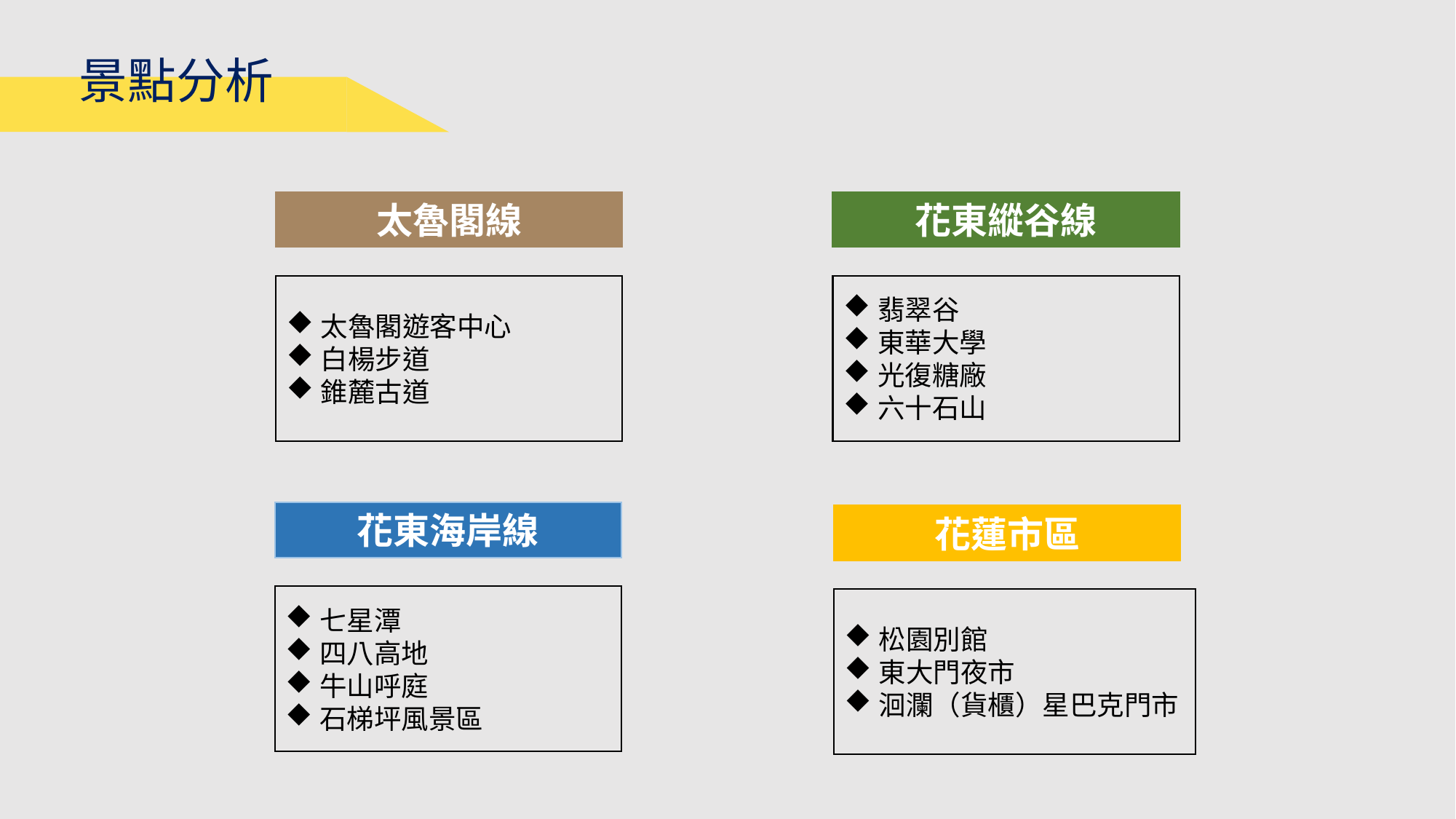

景點分析

太魯閣線
太魯閣遊客中心
白楊步道
錐麓古道
花東縱谷線
翡翠谷
東華大學
光復糖廠
六十石山
花東海岸線
七星潭
四八高地
牛山呼庭
石梯坪風景區
花蓮市區
松園別館
東大門夜市
洄瀾（貨櫃）星巴克門市